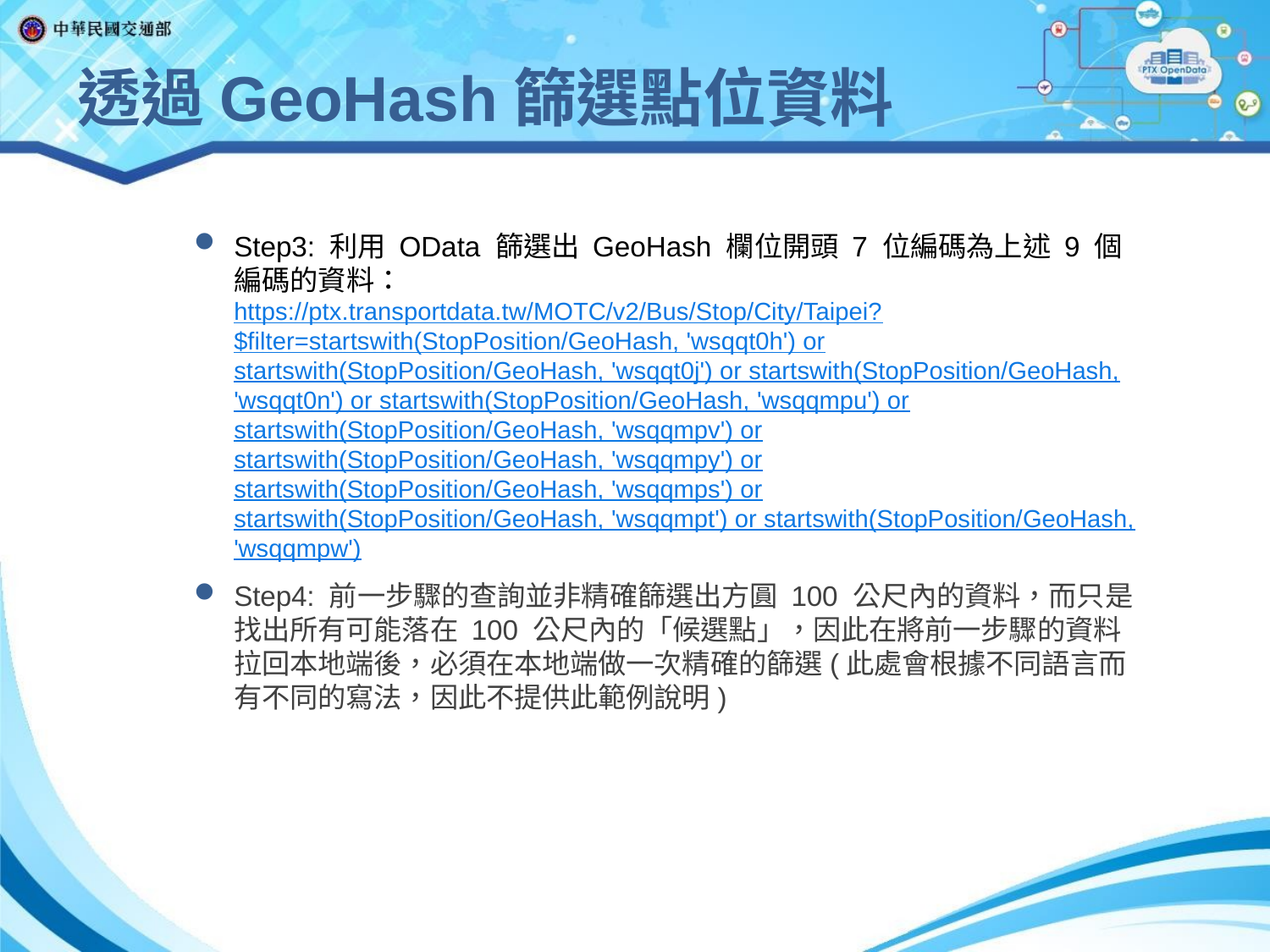

# 透過GeoHash篩選點位資料
Step3: 利用 OData 篩選出 GeoHash 欄位開頭 7 位編碼為上述 9 個編碼的資料：
https://ptx.transportdata.tw/MOTC/v2/Bus/Stop/City/Taipei?$filter=startswith(StopPosition/GeoHash, 'wsqqt0h') or startswith(StopPosition/GeoHash, 'wsqqt0j') or startswith(StopPosition/GeoHash, 'wsqqt0n') or startswith(StopPosition/GeoHash, 'wsqqmpu') or startswith(StopPosition/GeoHash, 'wsqqmpv') or startswith(StopPosition/GeoHash, 'wsqqmpy') or startswith(StopPosition/GeoHash, 'wsqqmps') or startswith(StopPosition/GeoHash, 'wsqqmpt') or startswith(StopPosition/GeoHash, 'wsqqmpw')
Step4: 前一步驟的查詢並非精確篩選出方圓 100 公尺內的資料，而只是找出所有可能落在 100 公尺內的「候選點」，因此在將前一步驟的資料拉回本地端後，必須在本地端做一次精確的篩選(此處會根據不同語言而有不同的寫法，因此不提供此範例說明)